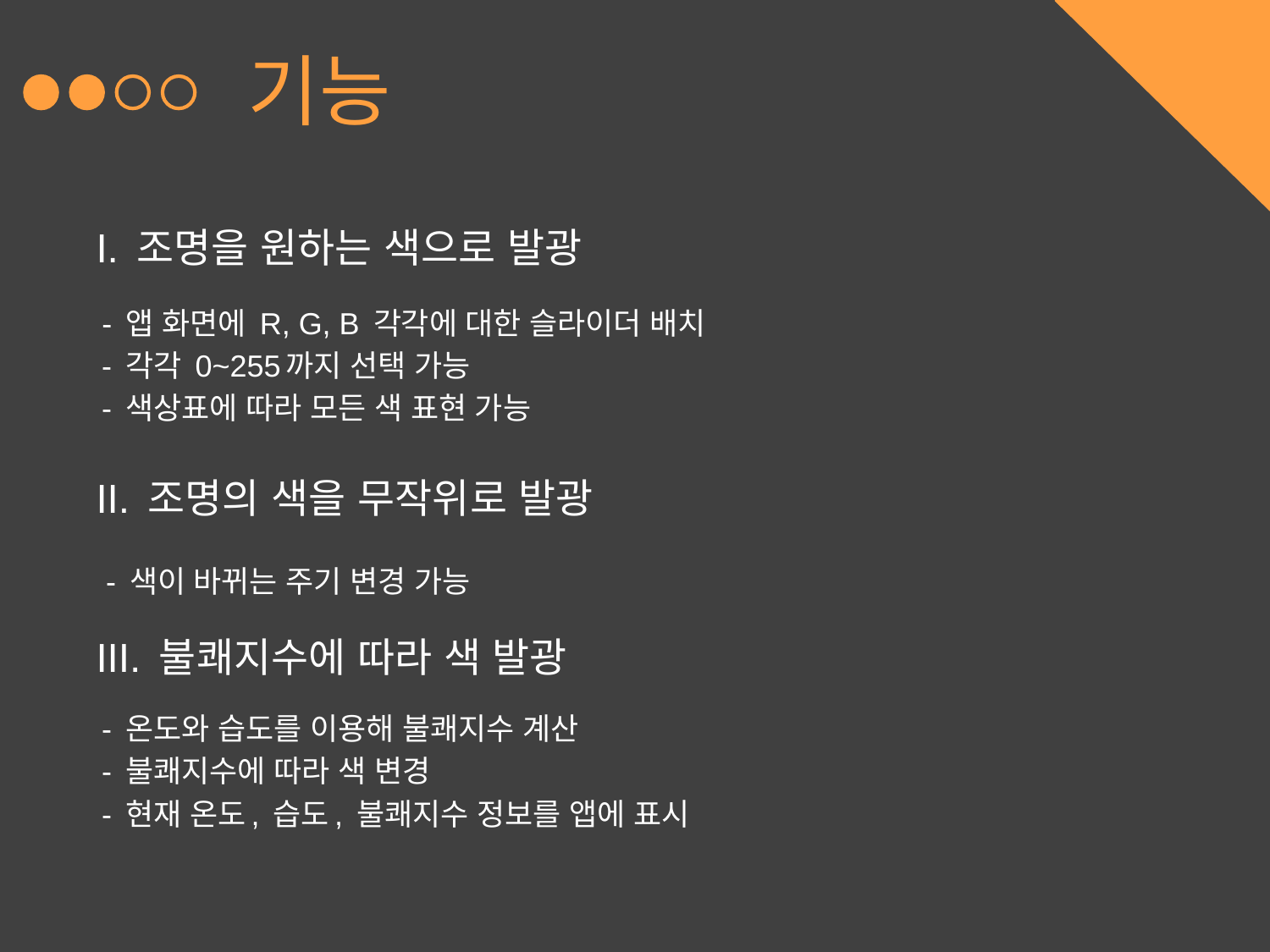

기능

 I. 조명을 원하는 색으로 발광

   - 앱 화면에 R, G, B 각각에 대한 슬라이더 배치
  - 각각 0~255까지 선택 가능
  - 색상표에 따라 모든 색 표현 가능

 II. 조명의 색을 무작위로 발광

  - 색이 바뀌는 주기 변경 가능

 III. 불쾌지수에 따라 색 발광

  - 온도와 습도를 이용해 불쾌지수 계산
  - 불쾌지수에 따라 색 변경
  - 현재 온도, 습도, 불쾌지수 정보를 앱에 표시